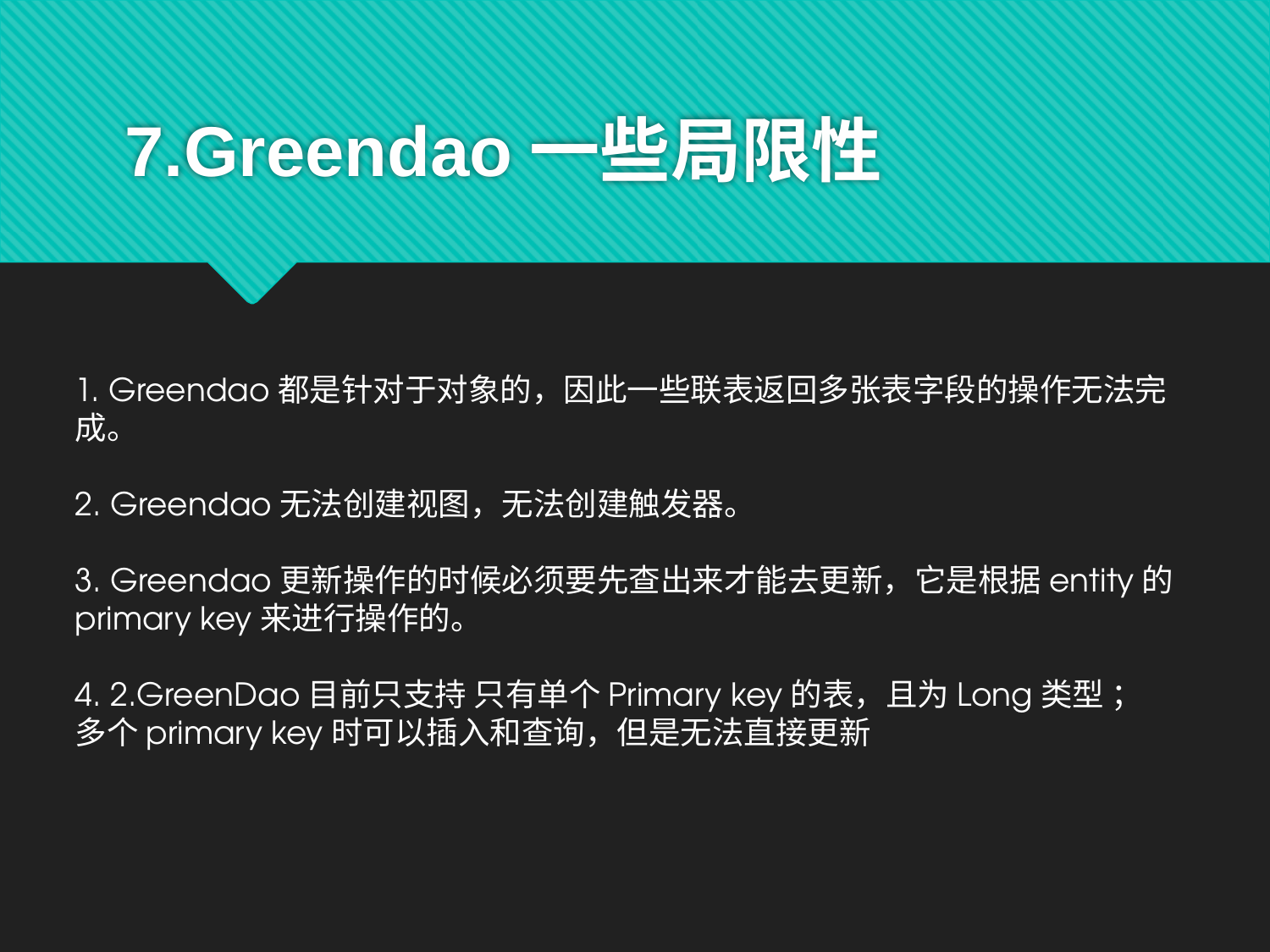

# 7.Greendao一些局限性
1. Greendao都是针对于对象的，因此一些联表返回多张表字段的操作无法完成。

2. Greendao无法创建视图，无法创建触发器。

3. Greendao更新操作的时候必须要先查出来才能去更新，它是根据entity的
primary key来进行操作的。

4. 2.GreenDao目前只支持 只有单个Primary key的表，且为Long类型 ；
多个primary key时可以插入和查询，但是无法直接更新